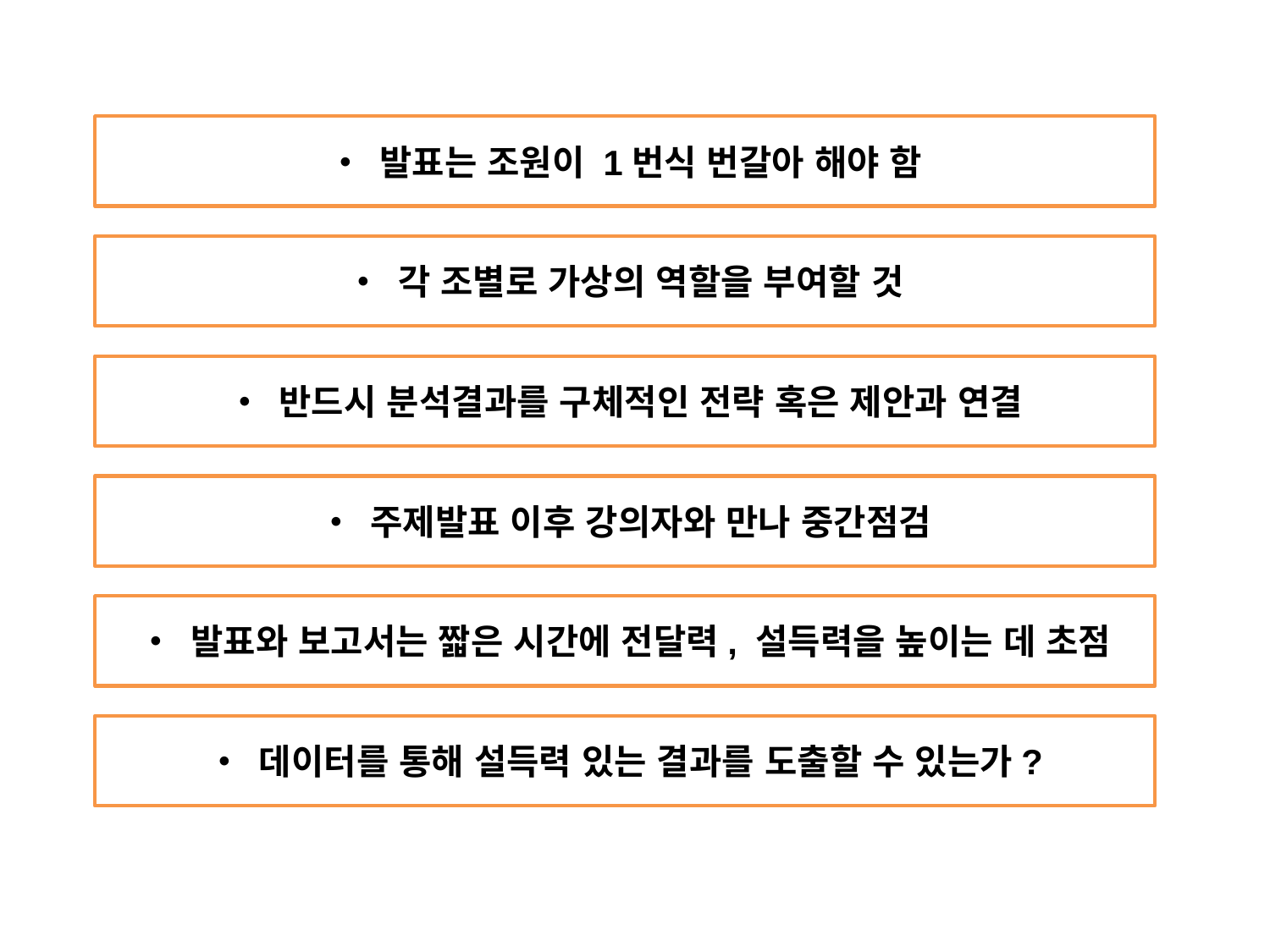

• 발표는 조원이 1번식 번갈아 해야 함
• 각 조별로 가상의 역할을 부여할 것
• 반드시 분석결과를 구체적인 전략 혹은 제안과 연결
• 주제발표 이후 강의자와 만나 중간점검
• 발표와 보고서는 짧은 시간에 전달력, 설득력을 높이는 데 초점
• 데이터를 통해 설득력 있는 결과를 도출할 수 있는가?